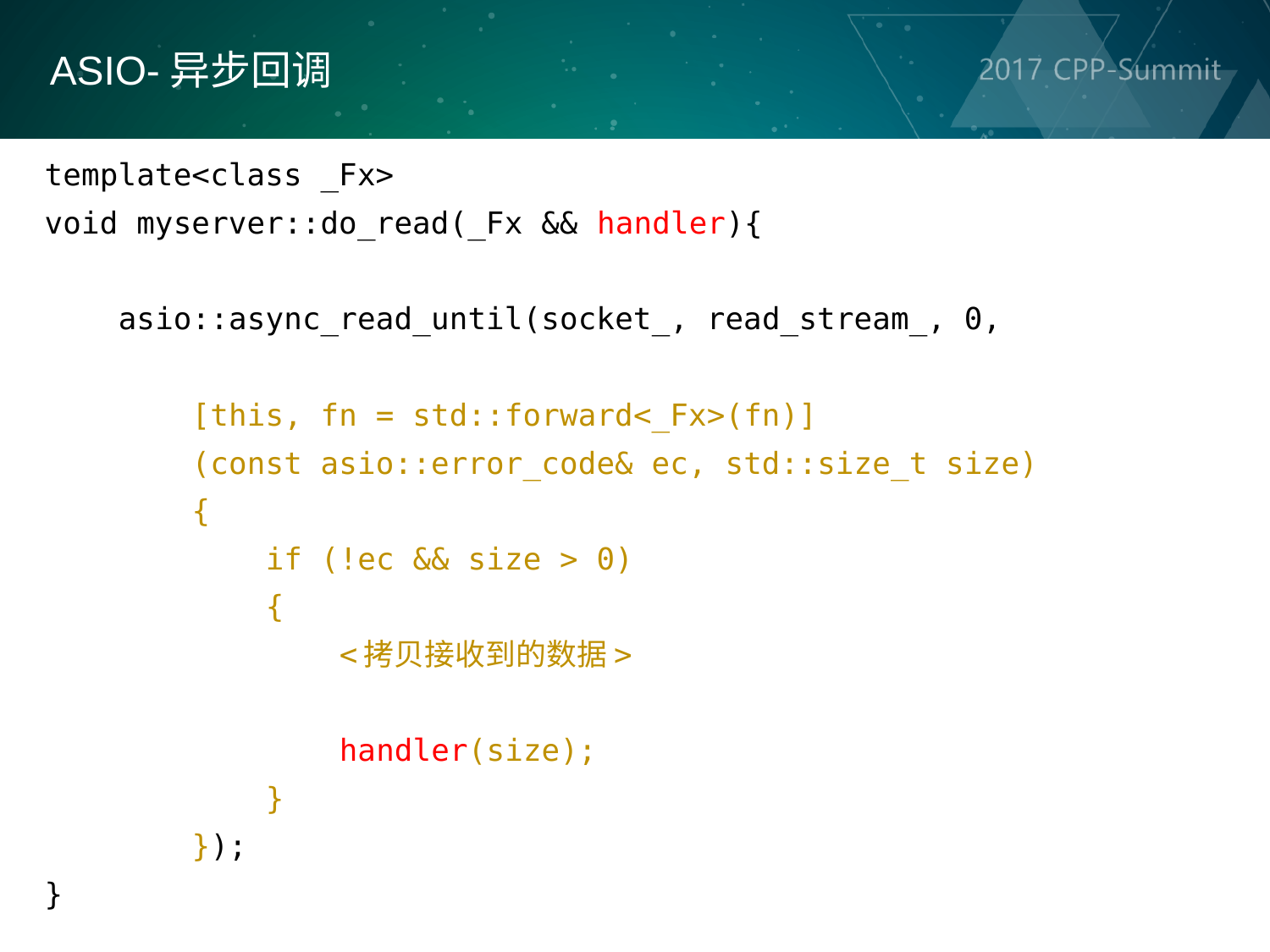

ASIO-异步回调
template<class _Fx>
void myserver::do_read(_Fx && handler){

    asio::async_read_until(socket_, read_stream_, 0,

        [this, fn = std::forward<_Fx>(fn)]
        (const asio::error_code& ec, std::size_t size)
        {
            if (!ec && size > 0)
            {
                <拷贝接收到的数据>

                handler(size);
            }
        });
}